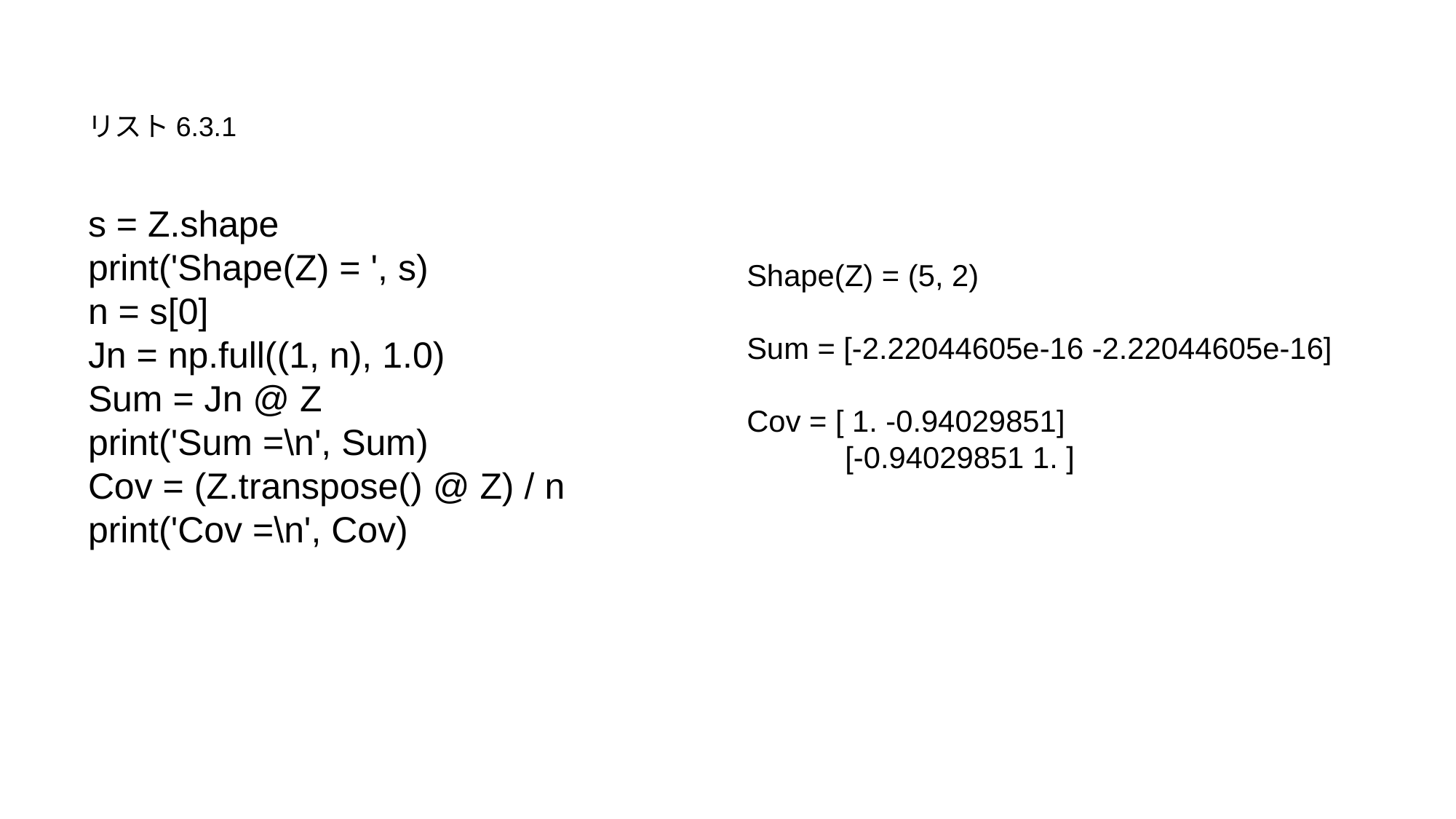

リスト6.3.1
s = Z.shape
print('Shape(Z) = ', s)
n = s[0]
Jn = np.full((1, n), 1.0)
Sum = Jn @ Z
print('Sum =\n', Sum)
Cov = (Z.transpose() @ Z) / n
print('Cov =\n', Cov)
Shape(Z) = (5, 2)

Sum = [-2.22044605e-16 -2.22044605e-16]

Cov = [ 1. -0.94029851]
　　　[-0.94029851 1. ]